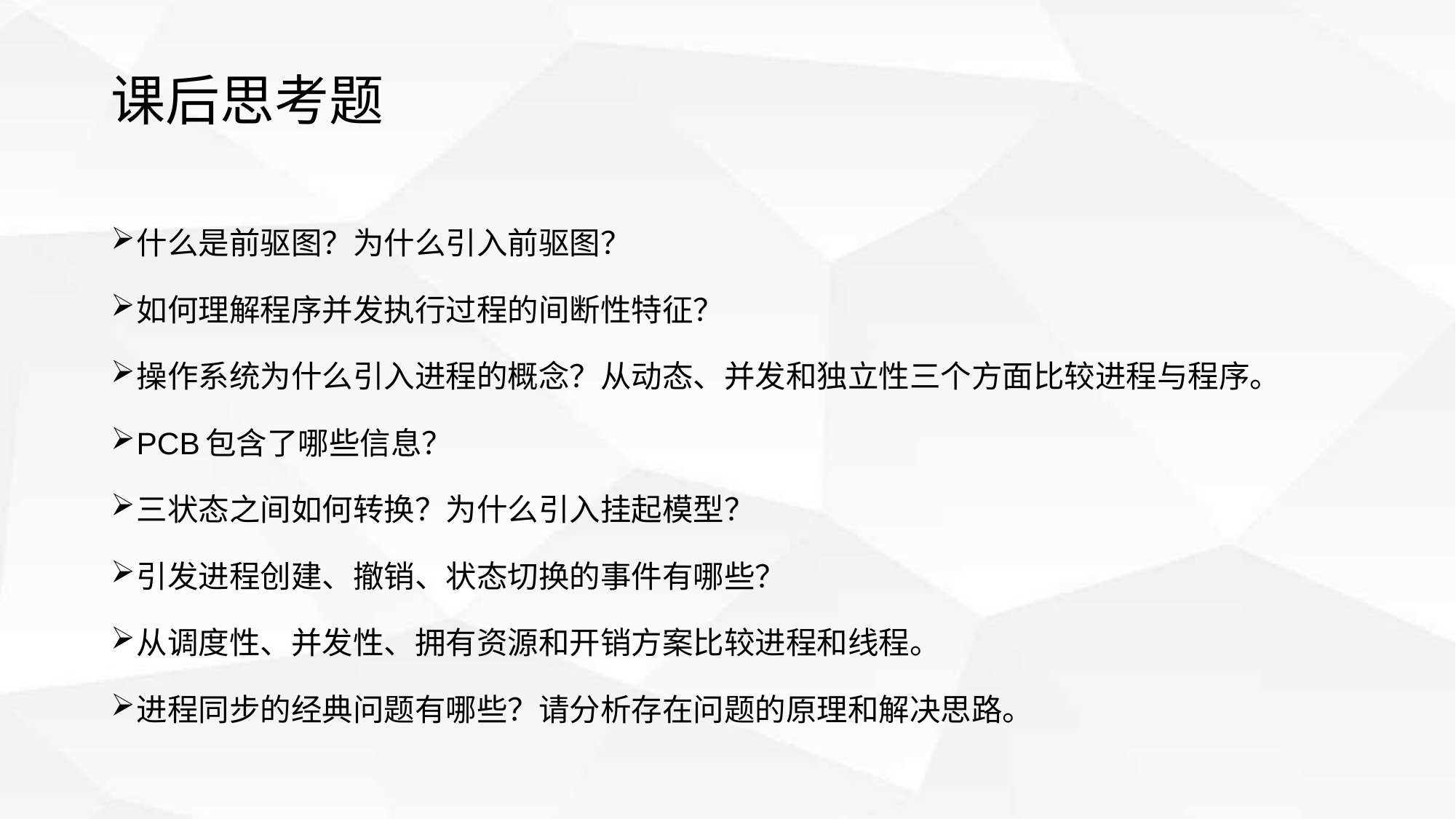

# 课后思考题
什么是前驱图？为什么引入前驱图？
如何理解程序并发执行过程的间断性特征？
操作系统为什么引入进程的概念？从动态、并发和独立性三个方面比较进程与程序。
PCB包含了哪些信息？
三状态之间如何转换？为什么引入挂起模型？
引发进程创建、撤销、状态切换的事件有哪些？
从调度性、并发性、拥有资源和开销方案比较进程和线程。
进程同步的经典问题有哪些？请分析存在问题的原理和解决思路。